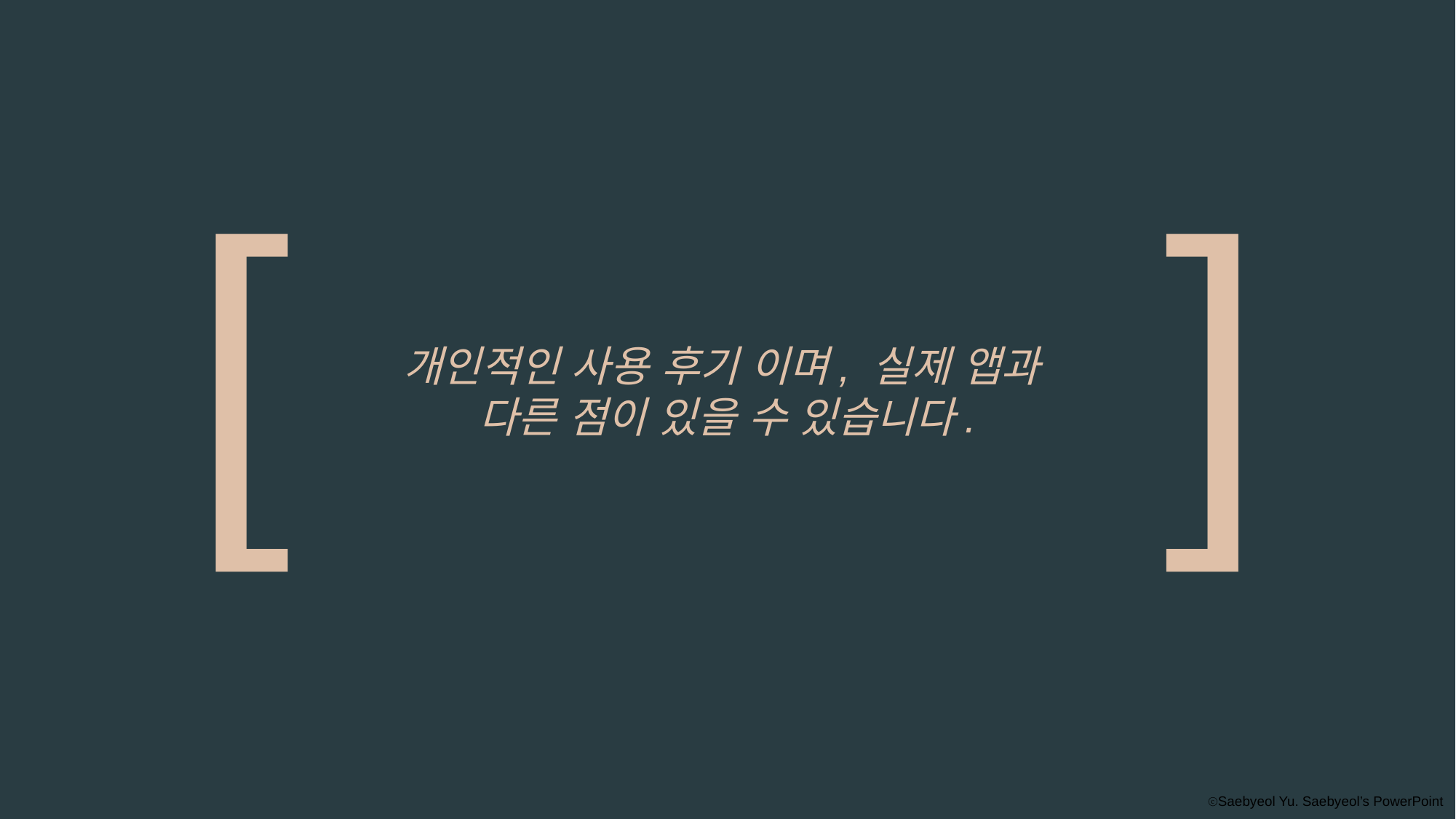

[
]
개인적인 사용 후기 이며, 실제 앱과
다른 점이 있을 수 있습니다.